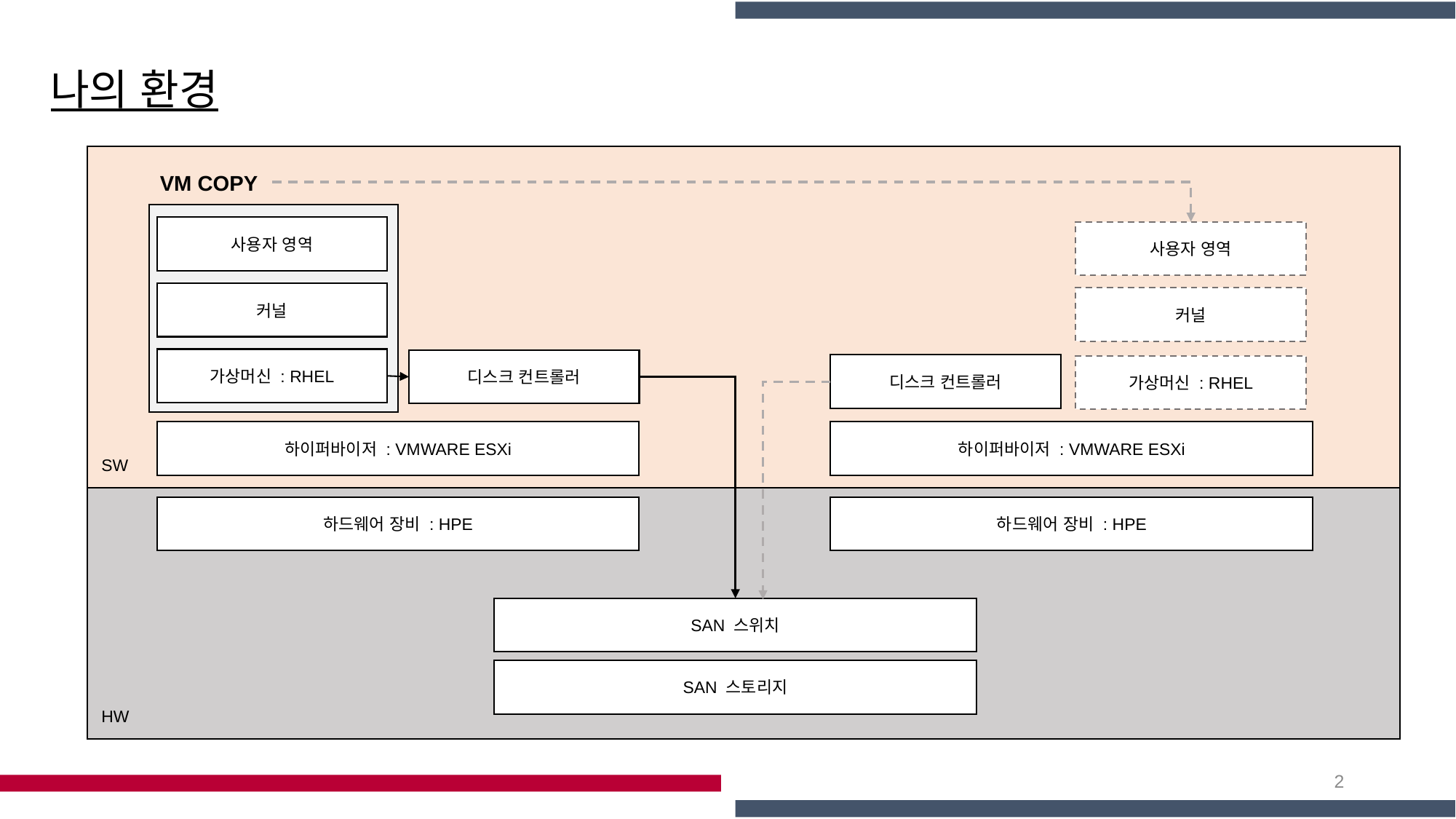

나의 환경

VM COPY

사용자 영역
사용자 영역
커널
커널
가상머신 : RHEL
디스크 컨트롤러
디스크 컨트롤러
가상머신 : RHEL
하이퍼바이저 : VMWARE ESXi
하이퍼바이저 : VMWARE ESXi
SW

하드웨어 장비 : HPE
하드웨어 장비 : HPE
SAN 스위치
SAN 스토리지
HW
2